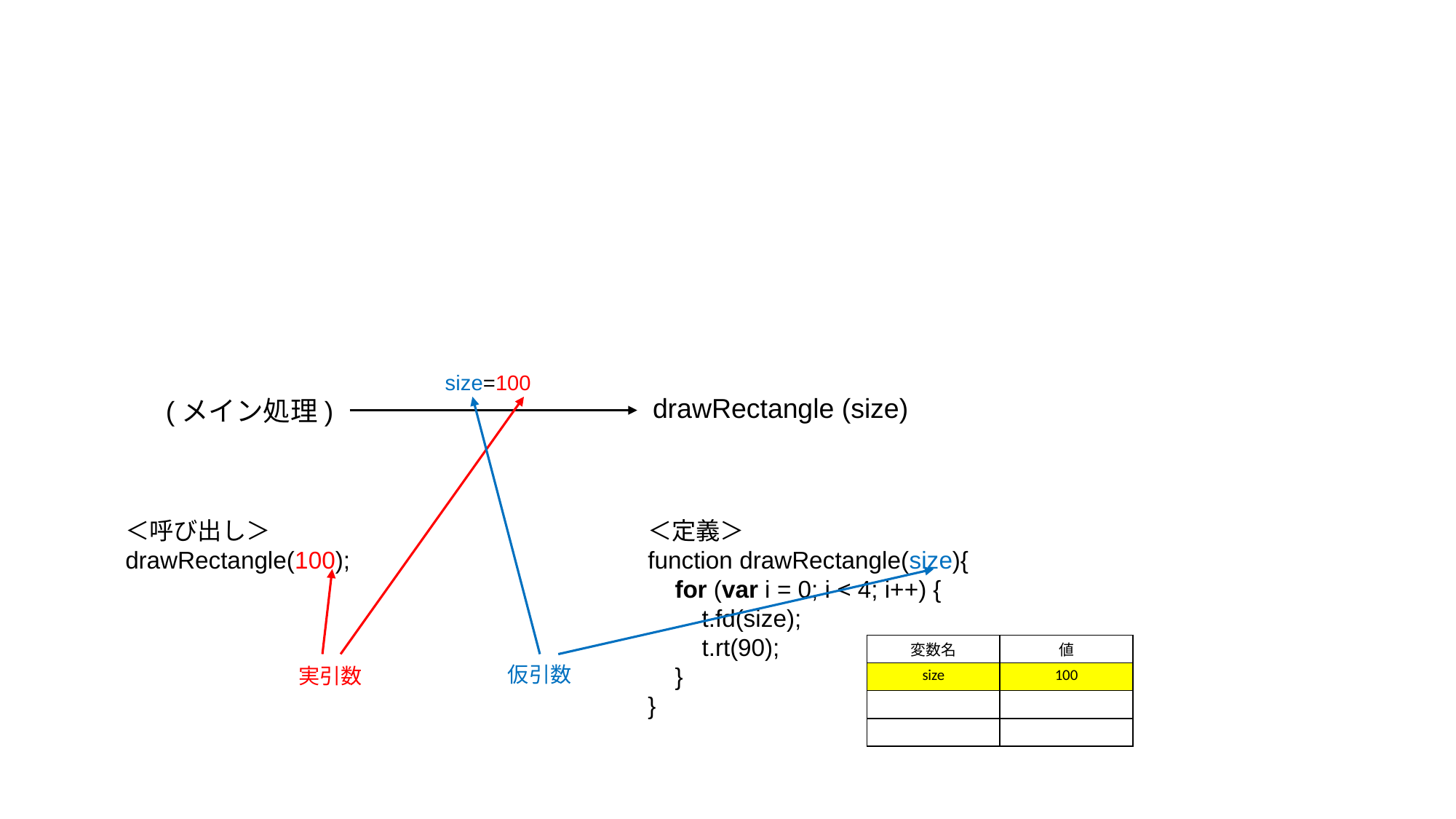

#
size=100
drawRectangle (size)
(メイン処理)
＜呼び出し＞drawRectangle(100);
＜定義＞
function drawRectangle(size){
    for (var i = 0; i < 4; i++) {
        t.fd(size);
        t.rt(90);
    }
}
| 変数名 | 値 |
| --- | --- |
| size | 100 |
|  |  |
|  |  |
仮引数
実引数